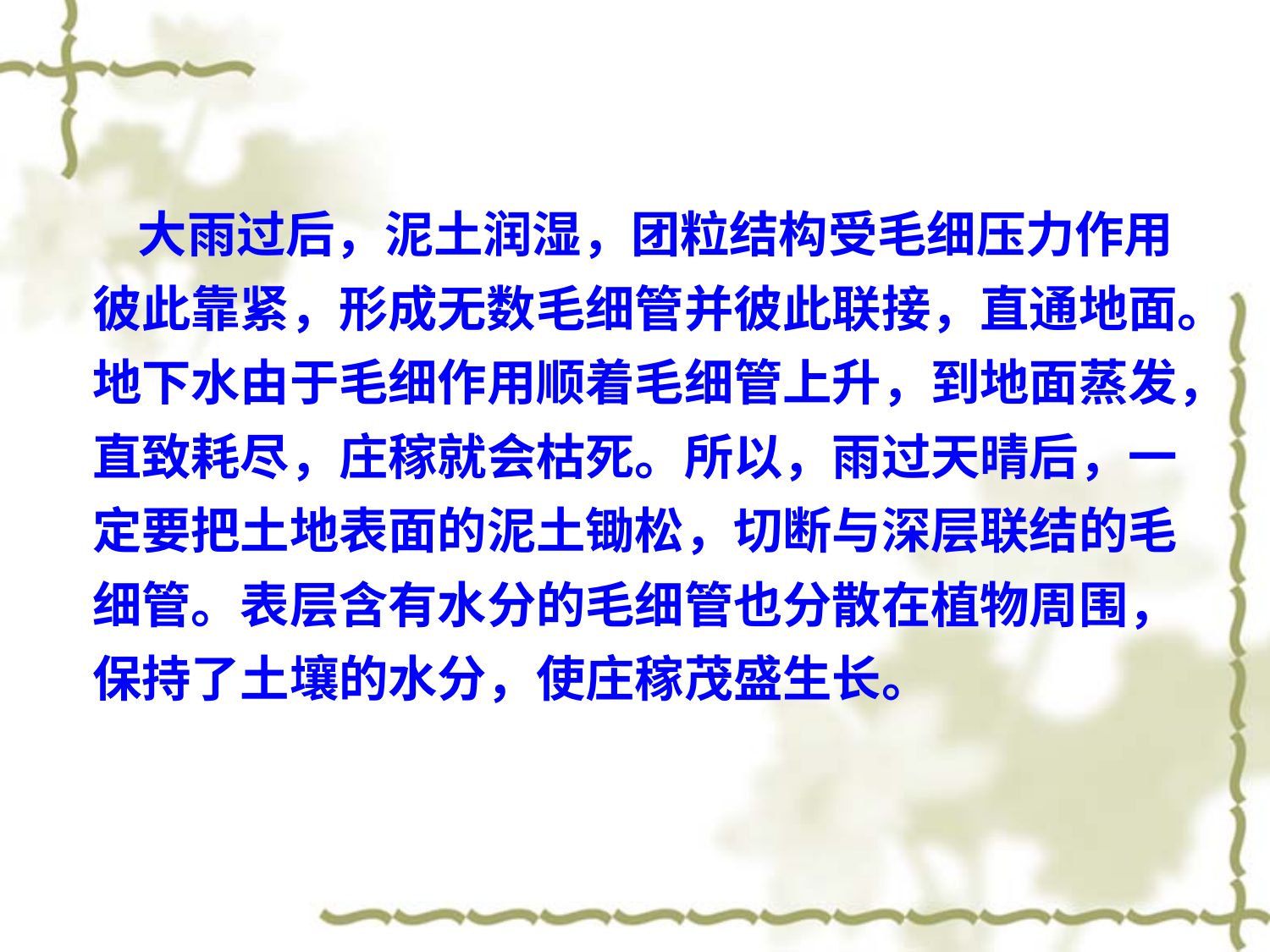

大雨过后，泥土润湿，团粒结构受毛细压力作用彼此靠紧，形成无数毛细管并彼此联接，直通地面。地下水由于毛细作用顺着毛细管上升，到地面蒸发，直致耗尽，庄稼就会枯死。所以，雨过天晴后，一定要把土地表面的泥土锄松，切断与深层联结的毛细管。表层含有水分的毛细管也分散在植物周围，保持了土壤的水分，使庄稼茂盛生长。